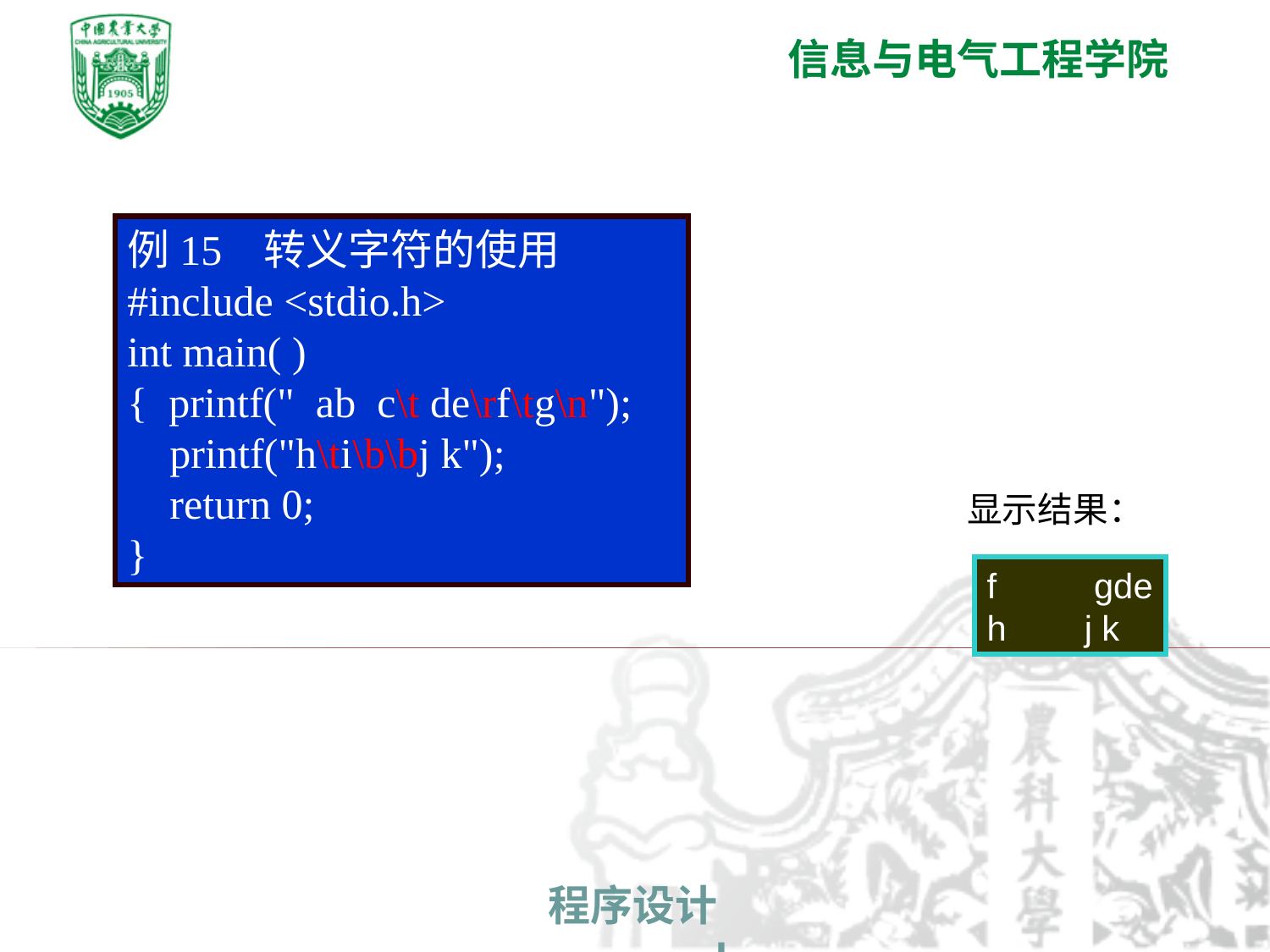

例15   转义字符的使用
#include <stdio.h>
int main( )
{  printf("  ab  c\t de\rf\tg\n");
    printf("h\ti\b\bj k");
    return 0;
}
显示结果：
f          gde
h        j k